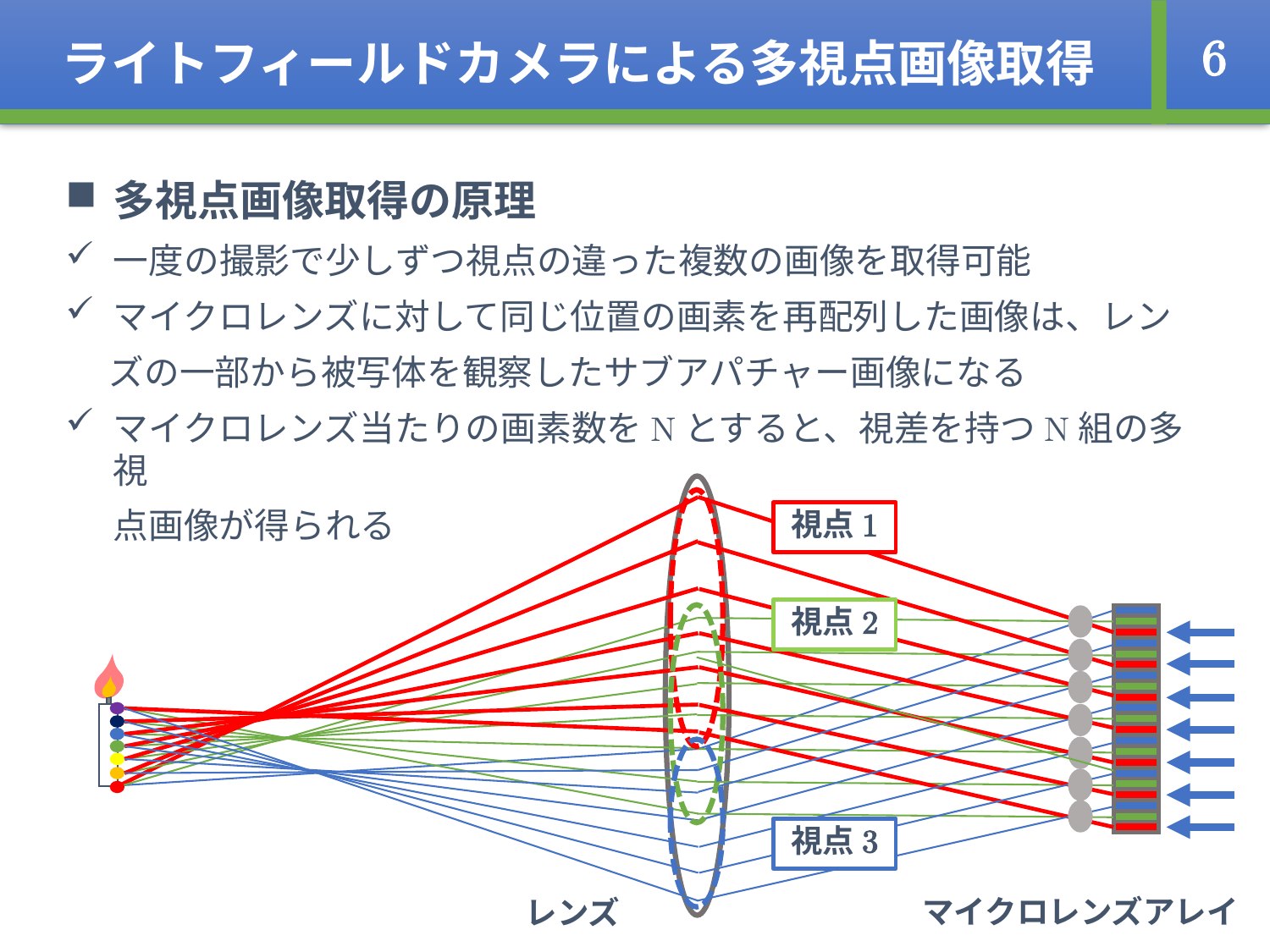

ライトフィールドカメラによる多視点画像取得
6

多視点画像取得の原理
一度の撮影で少しずつ視点の違った複数の画像を取得可能
マイクロレンズに対して同じ位置の画素を再配列した画像は、レン
　 ズの一部から被写体を観察したサブアパチャー画像になる
マイクロレンズ当たりの画素数をNとすると、視差を持つN組の多視
     点画像が得られる

視点1
視点2

視点3

マイクロレンズアレイ
レンズ